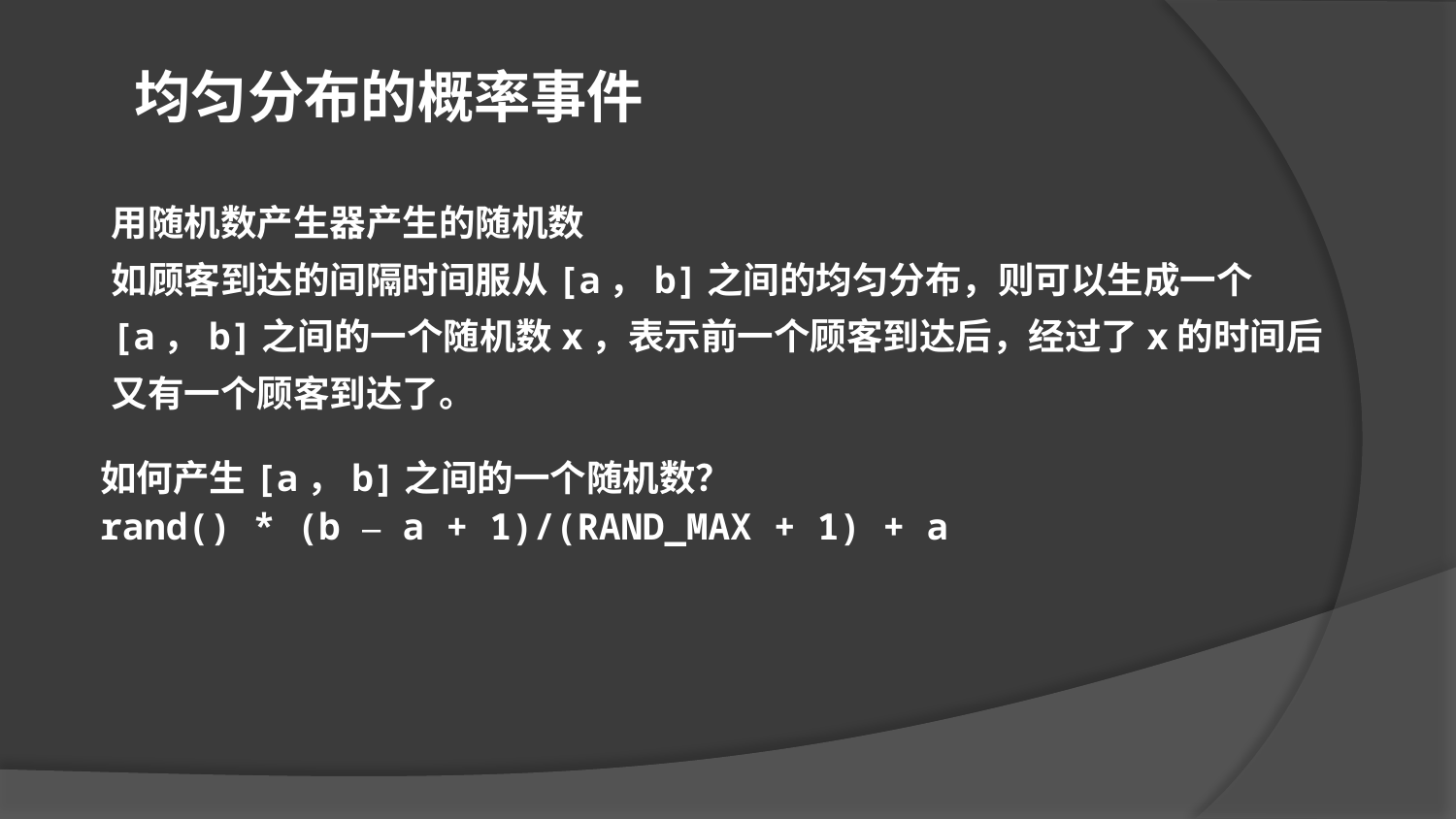

均匀分布的概率事件
用随机数产生器产生的随机数
如顾客到达的间隔时间服从[a，b]之间的均匀分布，则可以生成一个[a，b]之间的一个随机数x，表示前一个顾客到达后，经过了x的时间后又有一个顾客到达了。
如何产生[a，b]之间的一个随机数？
rand() * (b – a + 1)/(RAND_MAX + 1) + a